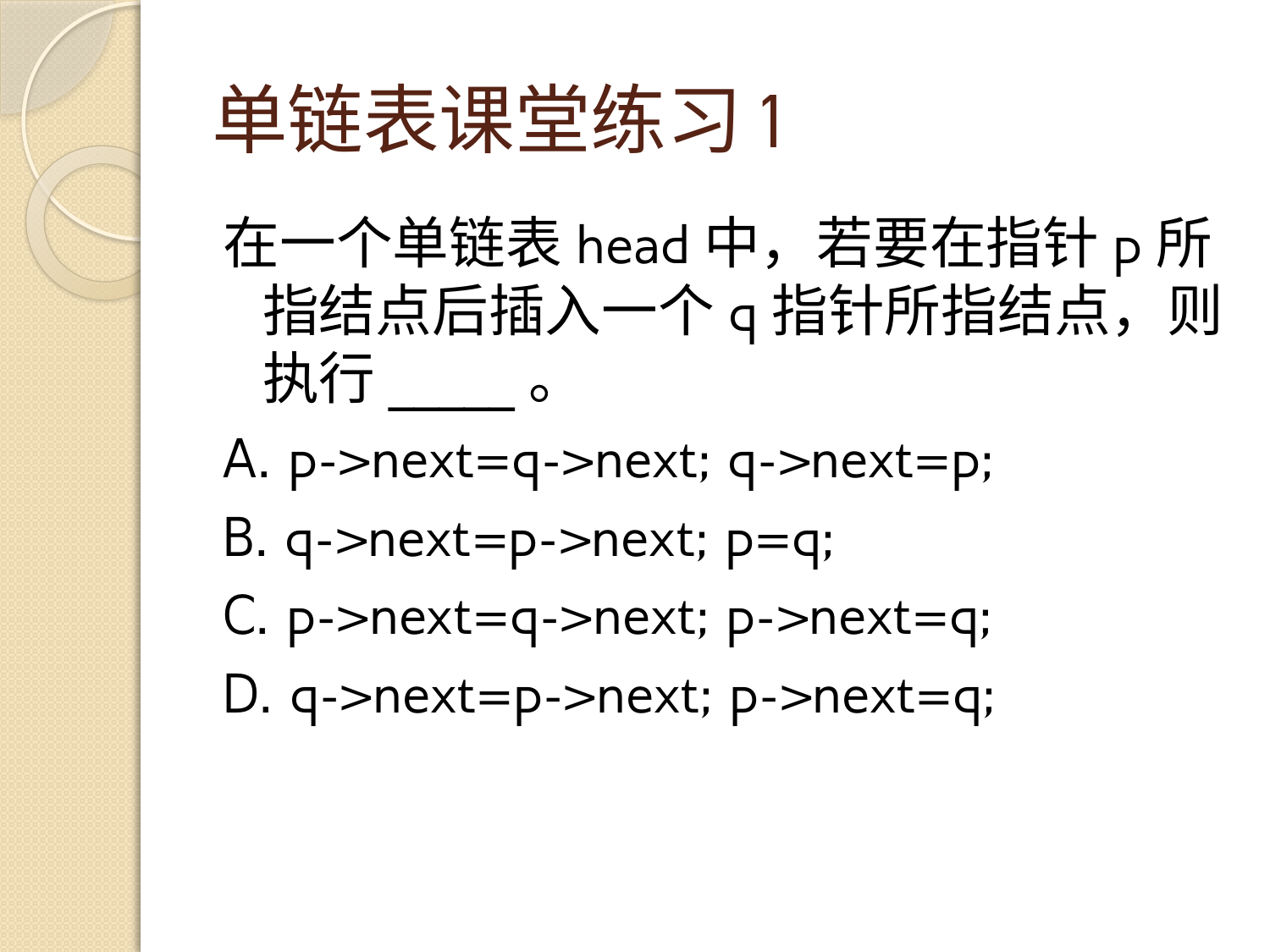

# 单链表课堂练习1
在一个单链表head中，若要在指针p所指结点后插入一个q指针所指结点，则执行_____。
A. p->next=q->next; q->next=p;
B. q->next=p->next; p=q;
C. p->next=q->next; p->next=q;
D. q->next=p->next; p->next=q;